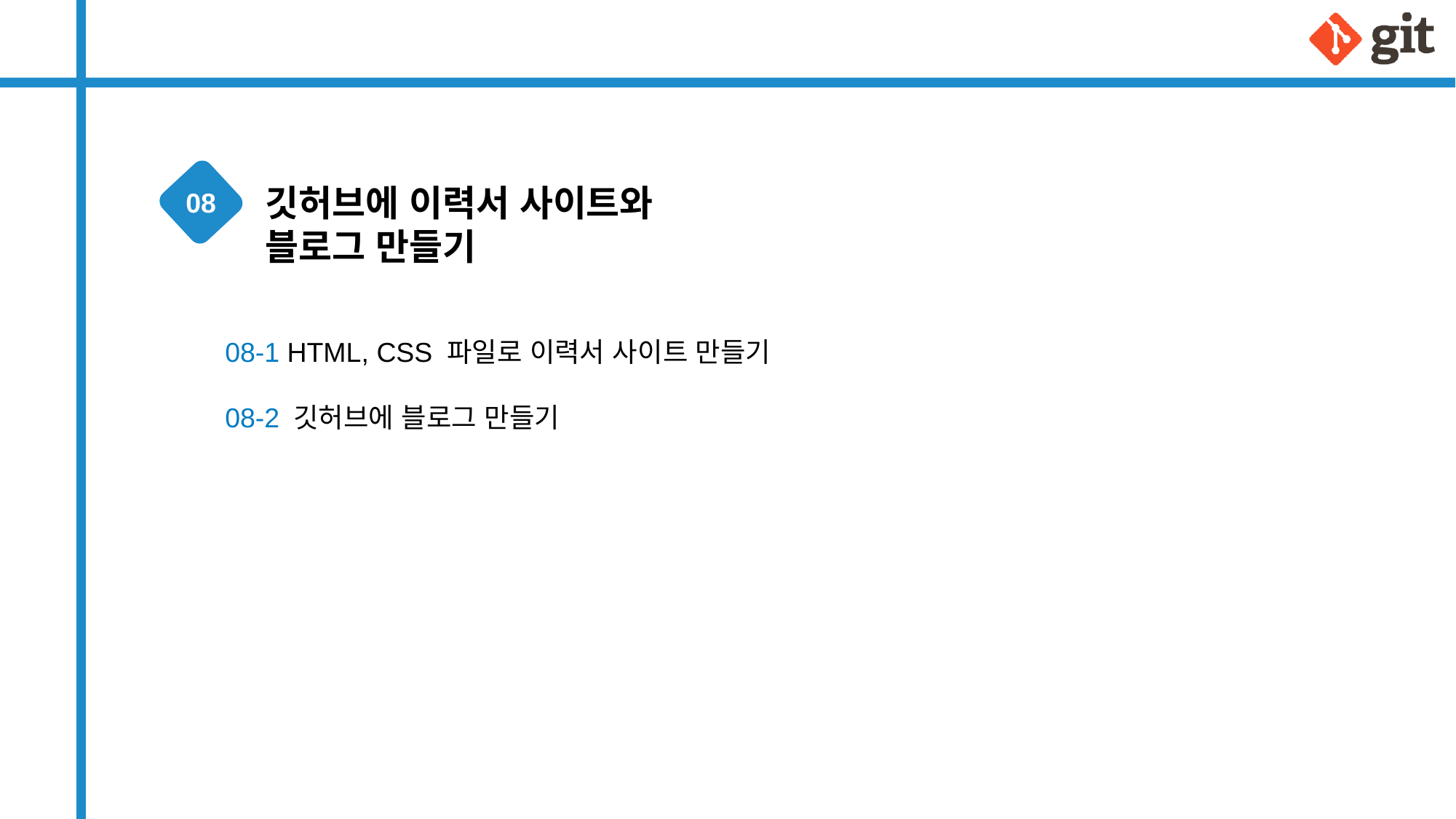

08
깃허브에 이력서 사이트와 블로그 만들기
08-1 HTML, CSS 파일로 이력서 사이트 만들기
08-2 깃허브에 블로그 만들기